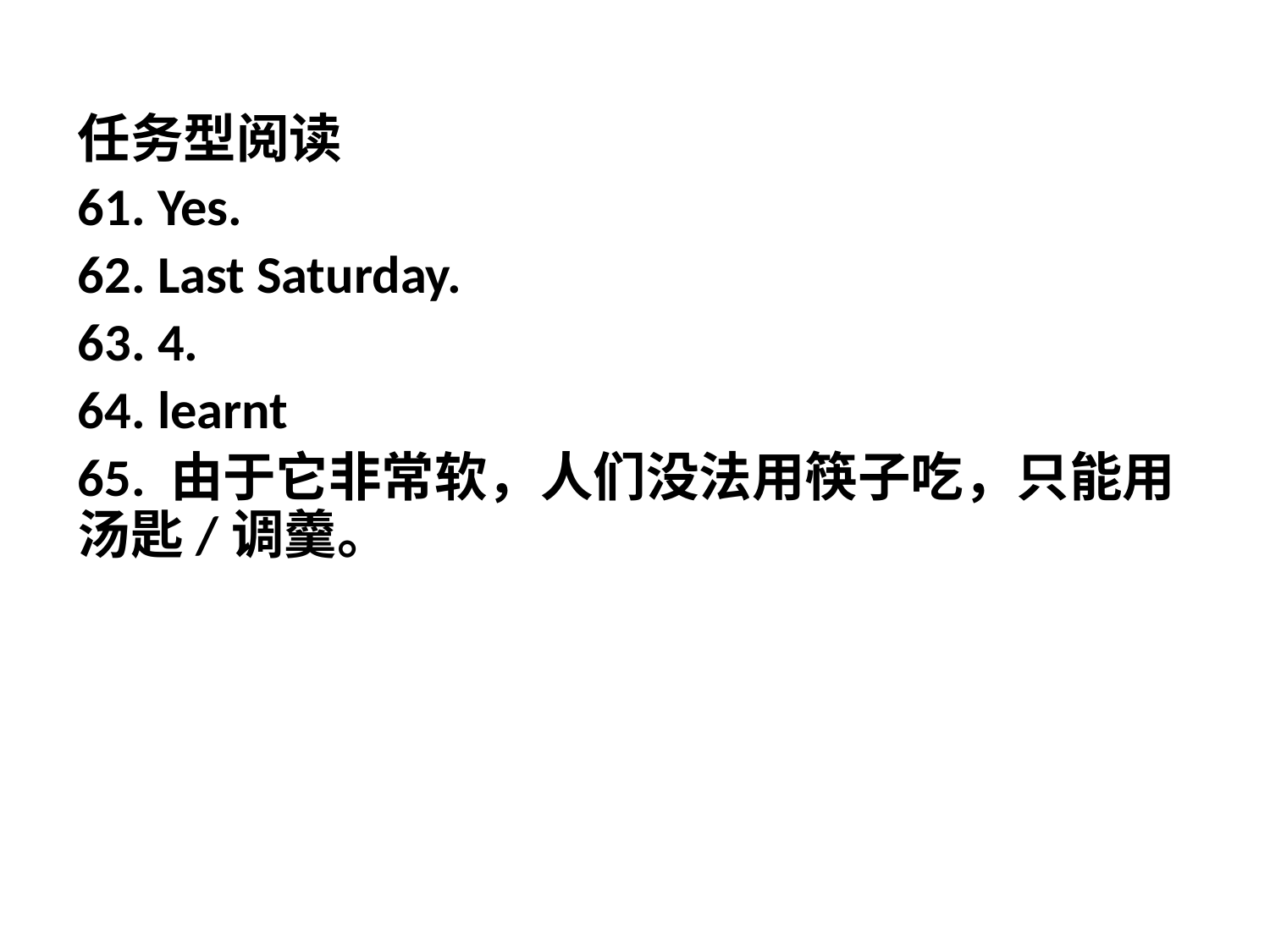

任务型阅读
61. Yes.
62. Last Saturday.
63. 4.
64. learnt
65. 由于它非常软，人们没法用筷子吃，只能用汤匙/调羹。